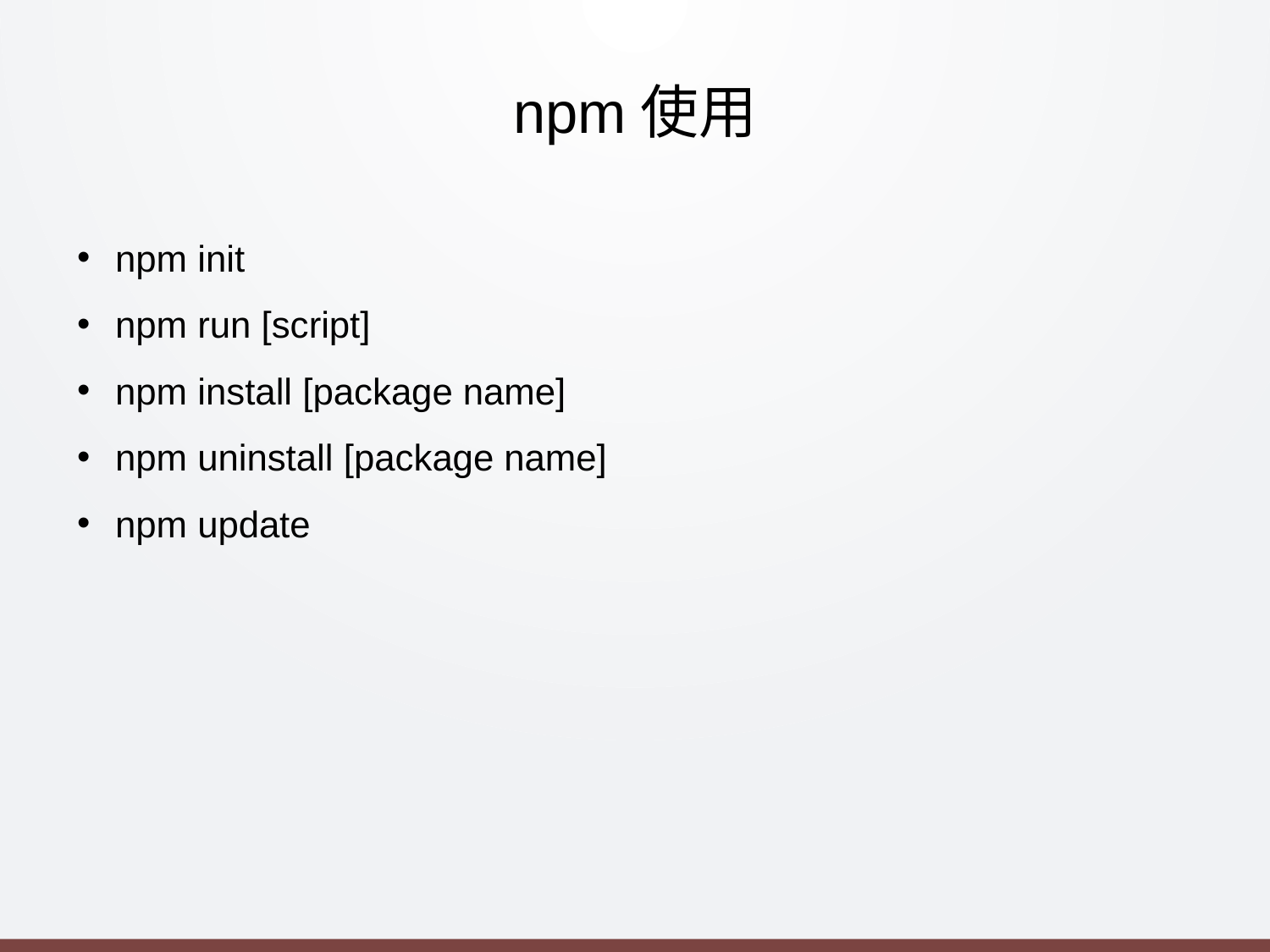

# npm使用
npm init
npm run [script]
npm install [package name]
npm uninstall [package name]
npm update